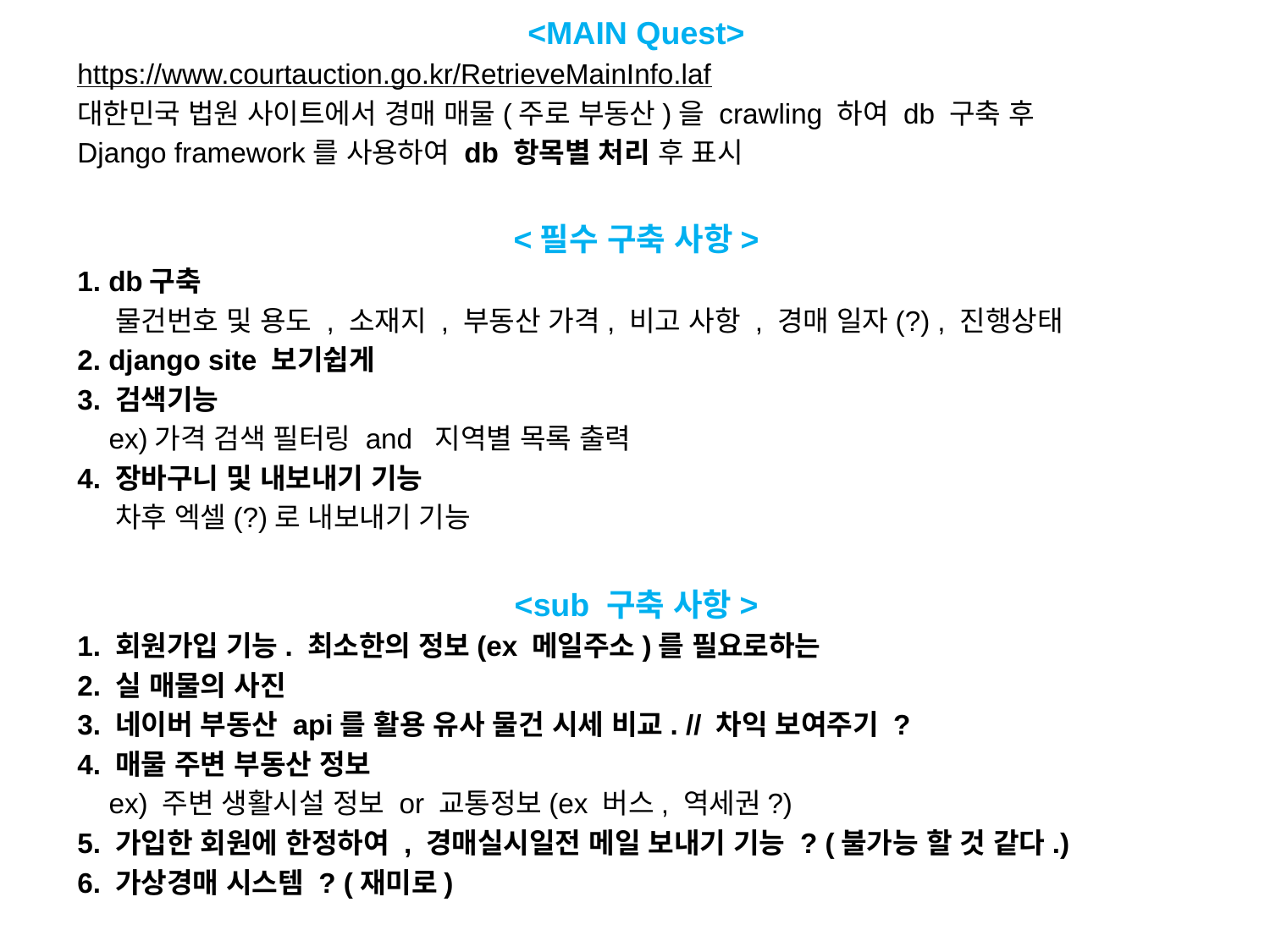

<MAIN Quest>
https://www.courtauction.go.kr/RetrieveMainInfo.laf
대한민국 법원 사이트에서 경매 매물(주로 부동산)을 crawling 하여 db 구축 후
Django framework를 사용하여 db 항목별 처리 후 표시

<필수 구축 사항>
1. db구축
    물건번호 및 용도 , 소재지 , 부동산 가격, 비고 사항 , 경매 일자(?) , 진행상태
2. django site 보기쉽게
3. 검색기능
    ex)가격 검색 필터링 and  지역별 목록 출력
4. 장바구니 및 내보내기 기능
    차후 엑셀(?)로 내보내기 기능

<sub 구축 사항>
1. 회원가입 기능. 최소한의 정보(ex 메일주소)를 필요로하는
2. 실 매물의 사진
3. 네이버 부동산 api를 활용 유사 물건 시세 비교. // 차익 보여주기 ?
4. 매물 주변 부동산 정보
    ex) 주변 생활시설 정보 or 교통정보(ex 버스, 역세권?)
5. 가입한 회원에 한정하여 , 경매실시일전 메일 보내기 기능 ? (불가능 할 것 같다.)
6. 가상경매 시스템 ? (재미로)